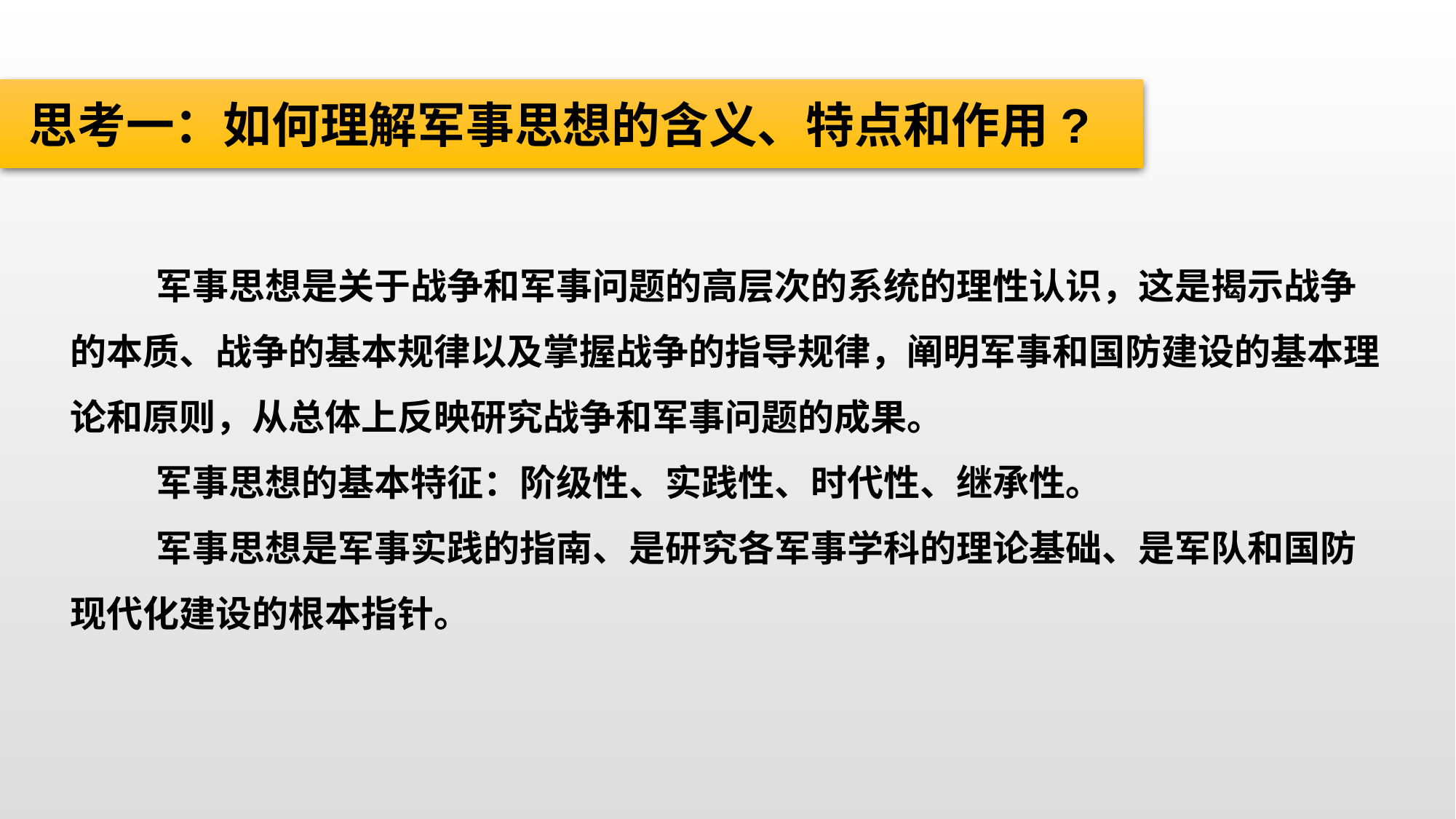

思考一：如何理解军事思想的含义、特点和作用?
军事思想是关于战争和军事问题的高层次的系统的理性认识，这是揭示战争的本质、战争的基本规律以及掌握战争的指导规律，阐明军事和国防建设的基本理论和原则，从总体上反映研究战争和军事问题的成果。
军事思想的基本特征：阶级性、实践性、时代性、继承性。
军事思想是军事实践的指南、是研究各军事学科的理论基础、是军队和国防现代化建设的根本指针。